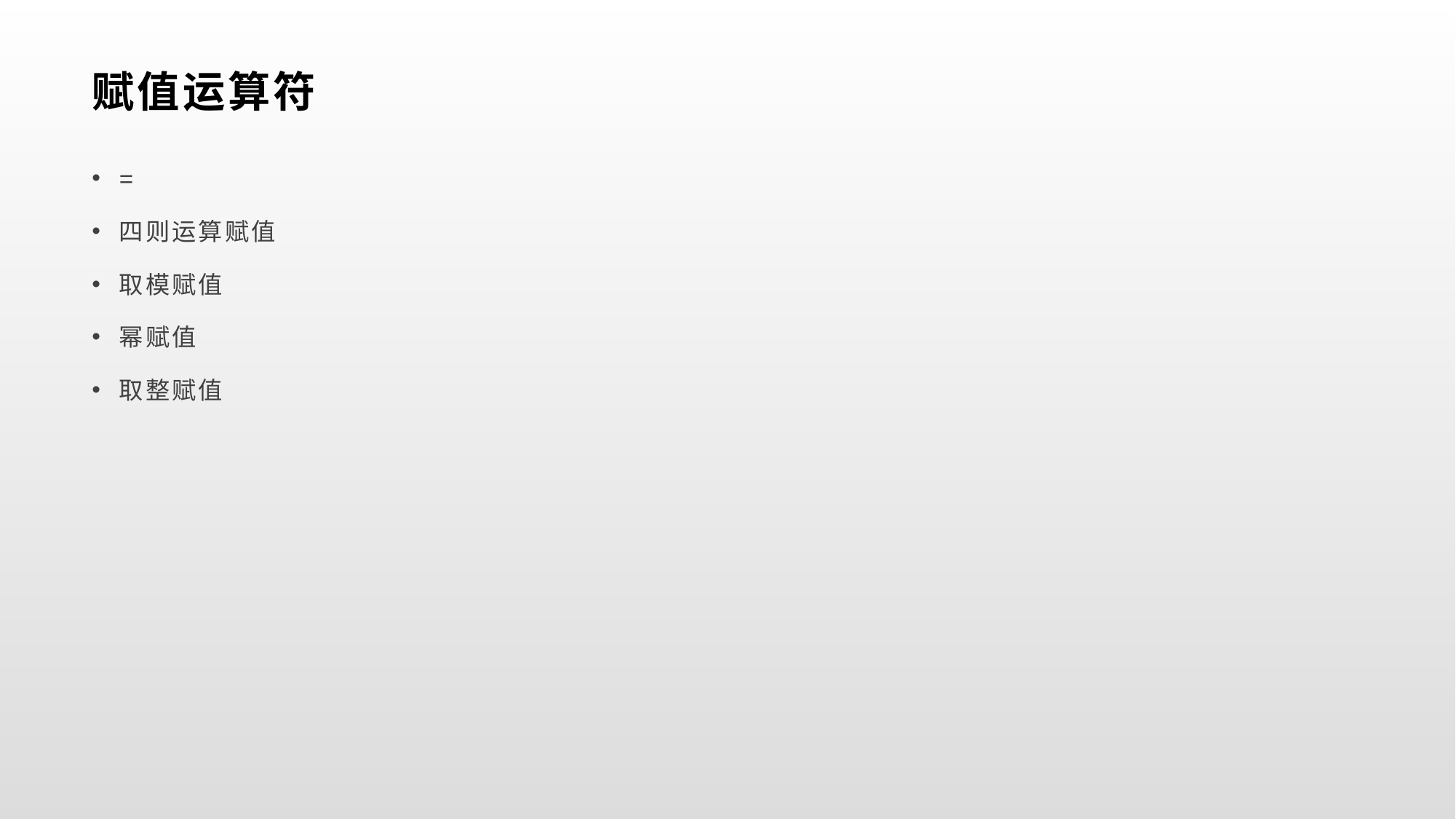

# 赋值运算符
=
四则运算赋值
取模赋值
幂赋值
取整赋值